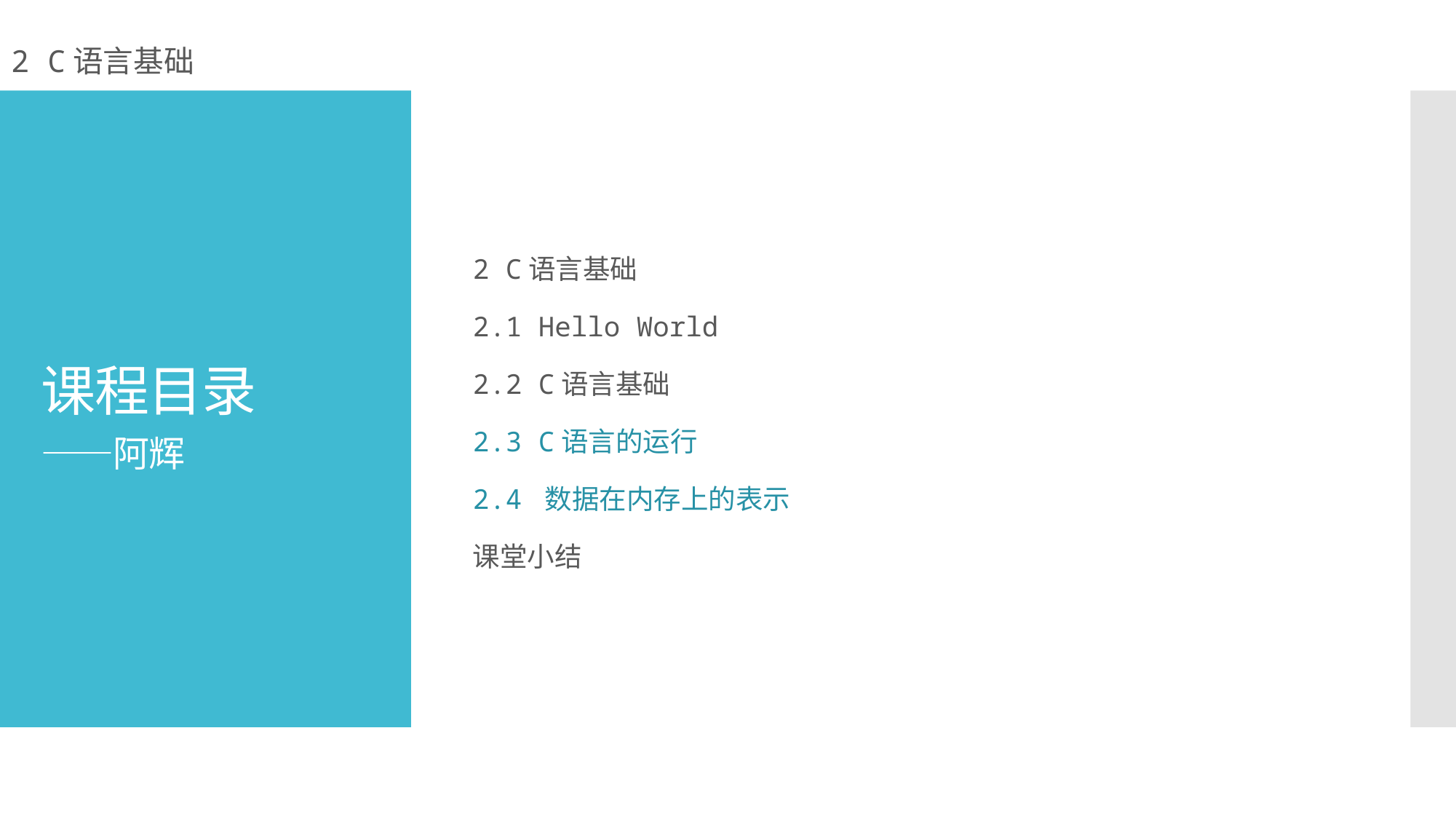

2 C语言基础
2 C语言基础
2.1 Hello World
2.2 C语言基础
2.3 C语言的运行
2.4 数据在内存上的表示
课堂小结
# 课程目录 ——阿辉